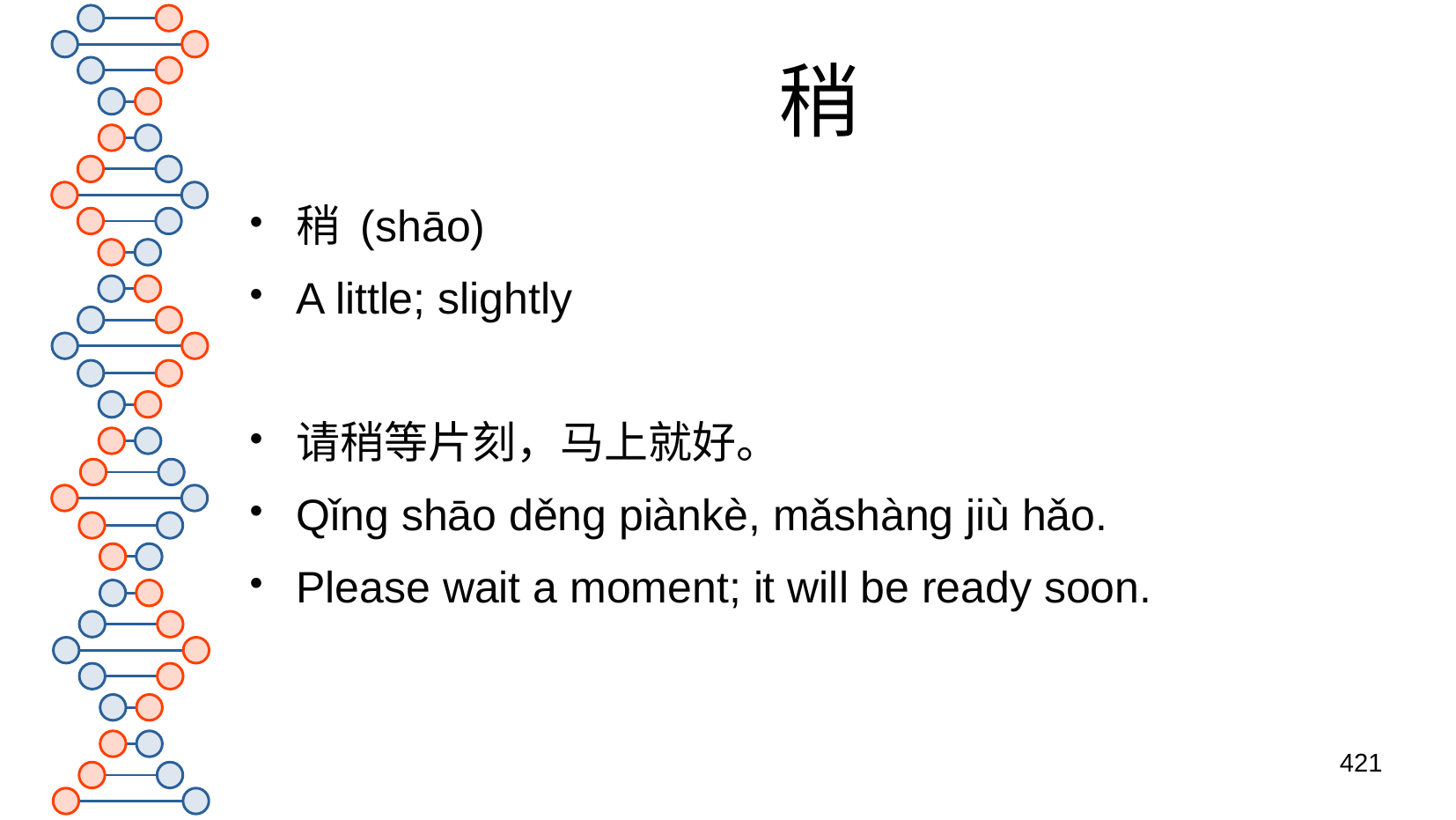

# 稍
稍 (shāo)
A little; slightly

请稍等片刻，马上就好。
Qǐng shāo děng piànkè, mǎshàng jiù hǎo.
Please wait a moment; it will be ready soon.

421